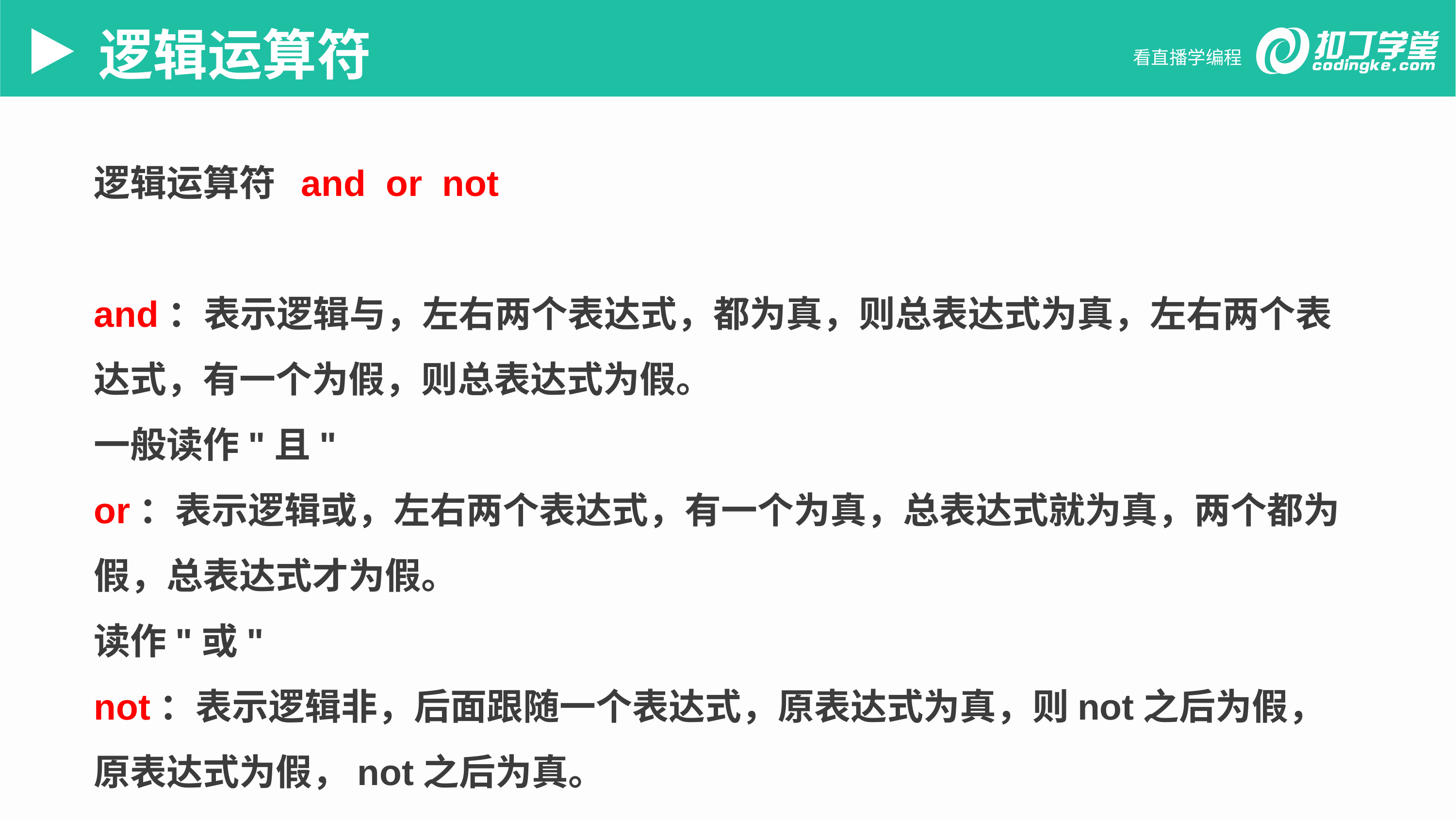

逻辑运算符
逻辑运算符  and  or  not

and：表示逻辑与，左右两个表达式，都为真，则总表达式为真，左右两个表达式，有一个为假，则总表达式为假。
一般读作"且"
or：表示逻辑或，左右两个表达式，有一个为真，总表达式就为真，两个都为假，总表达式才为假。
读作"或"
not：表示逻辑非，后面跟随一个表达式，原表达式为真，则not之后为假，原表达式为假，not之后为真。